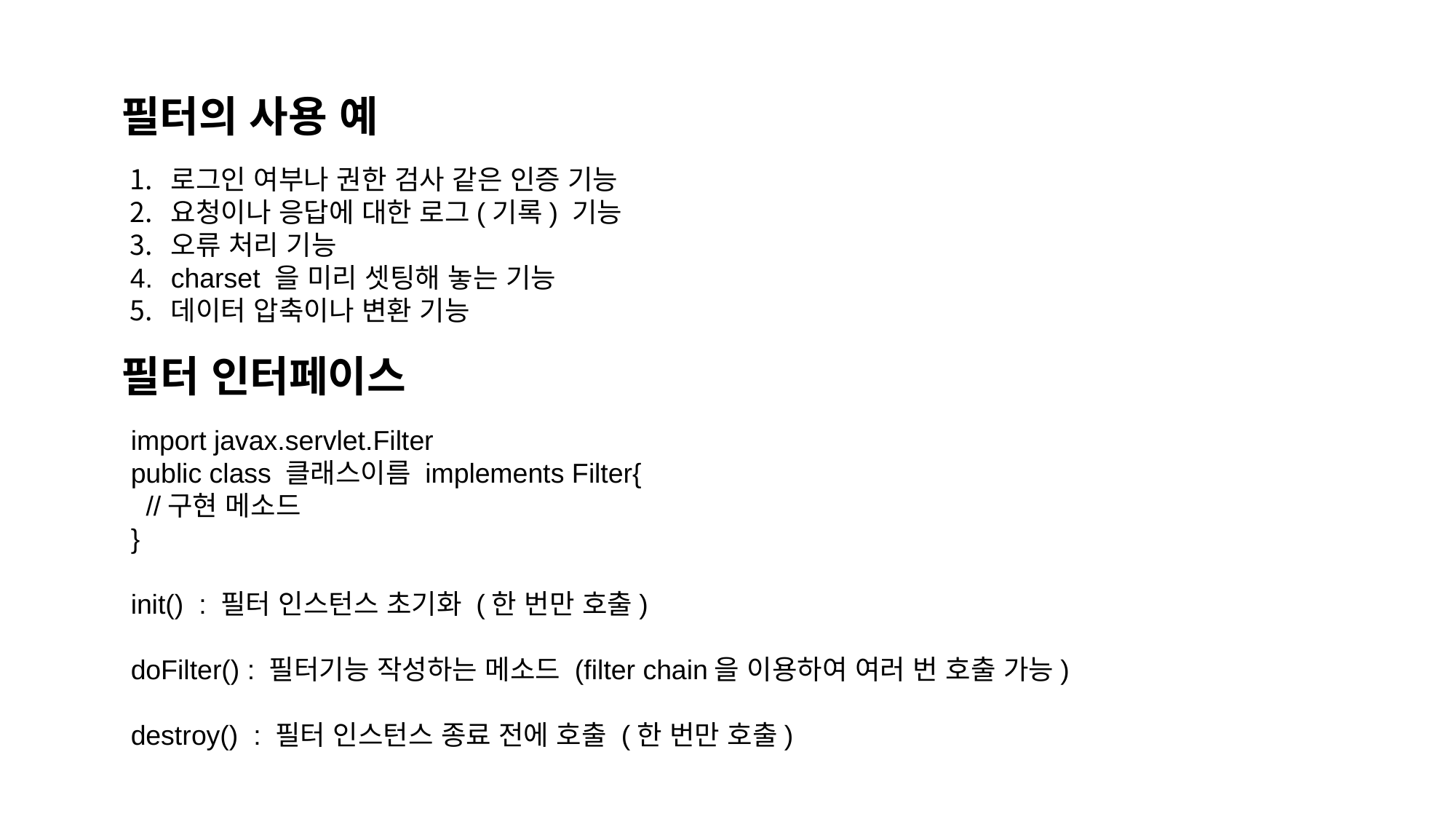

필터의 사용 예
로그인 여부나 권한 검사 같은 인증 기능
요청이나 응답에 대한 로그(기록) 기능
오류 처리 기능
charset 을 미리 셋팅해 놓는 기능
데이터 압축이나 변환 기능
필터 인터페이스
import javax.servlet.Filter
public class 클래스이름 implements Filter{
  //구현 메소드
}

init()  : 필터 인스턴스 초기화 (한 번만 호출)

doFilter() : 필터기능 작성하는 메소드 (filter chain을 이용하여 여러 번 호출 가능)

destroy()  : 필터 인스턴스 종료 전에 호출 (한 번만 호출)